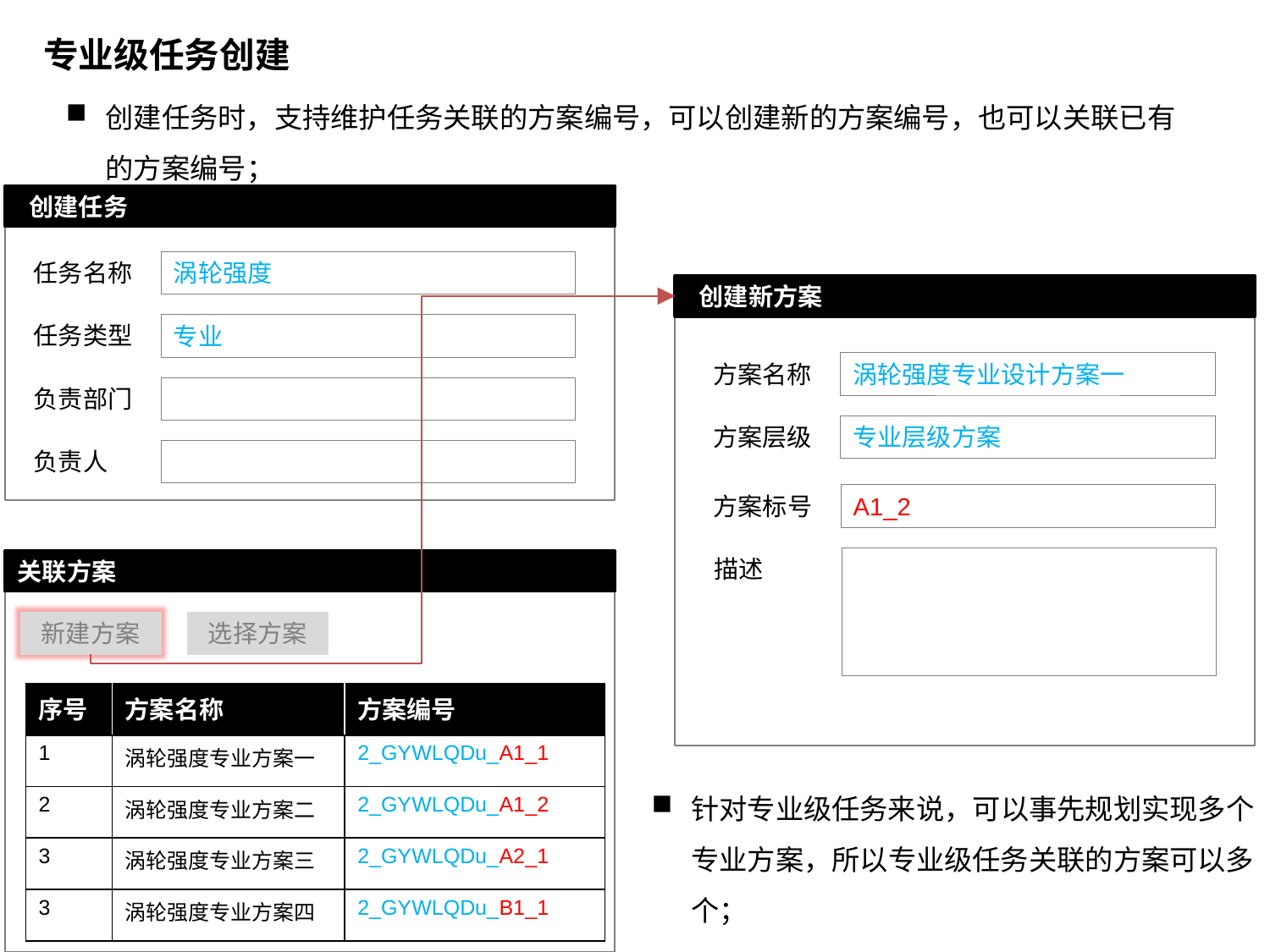

专业级任务创建
创建任务时，支持维护任务关联的方案编号，可以创建新的方案编号，也可以关联已有的方案编号；
 创建任务

任务名称
涡轮强度
 创建新方案
任务类型
专业

方案名称
涡轮强度专业设计方案一
负责部门

方案层级
专业层级方案
负责人

方案标号
A1_2
描述

关联方案

新建方案
选择方案
| 序号 | 方案名称 | 方案编号 |
| --- | --- | --- |
| 1 | 涡轮强度专业方案一 | 2\_GYWLQDu\_A1\_1 |
| 2 | 涡轮强度专业方案二 | 2\_GYWLQDu\_A1\_2 |
| 3 | 涡轮强度专业方案三 | 2\_GYWLQDu\_A2\_1 |
| 3 | 涡轮强度专业方案四 | 2\_GYWLQDu\_B1\_1 |
针对专业级任务来说，可以事先规划实现多个专业方案，所以专业级任务关联的方案可以多个；